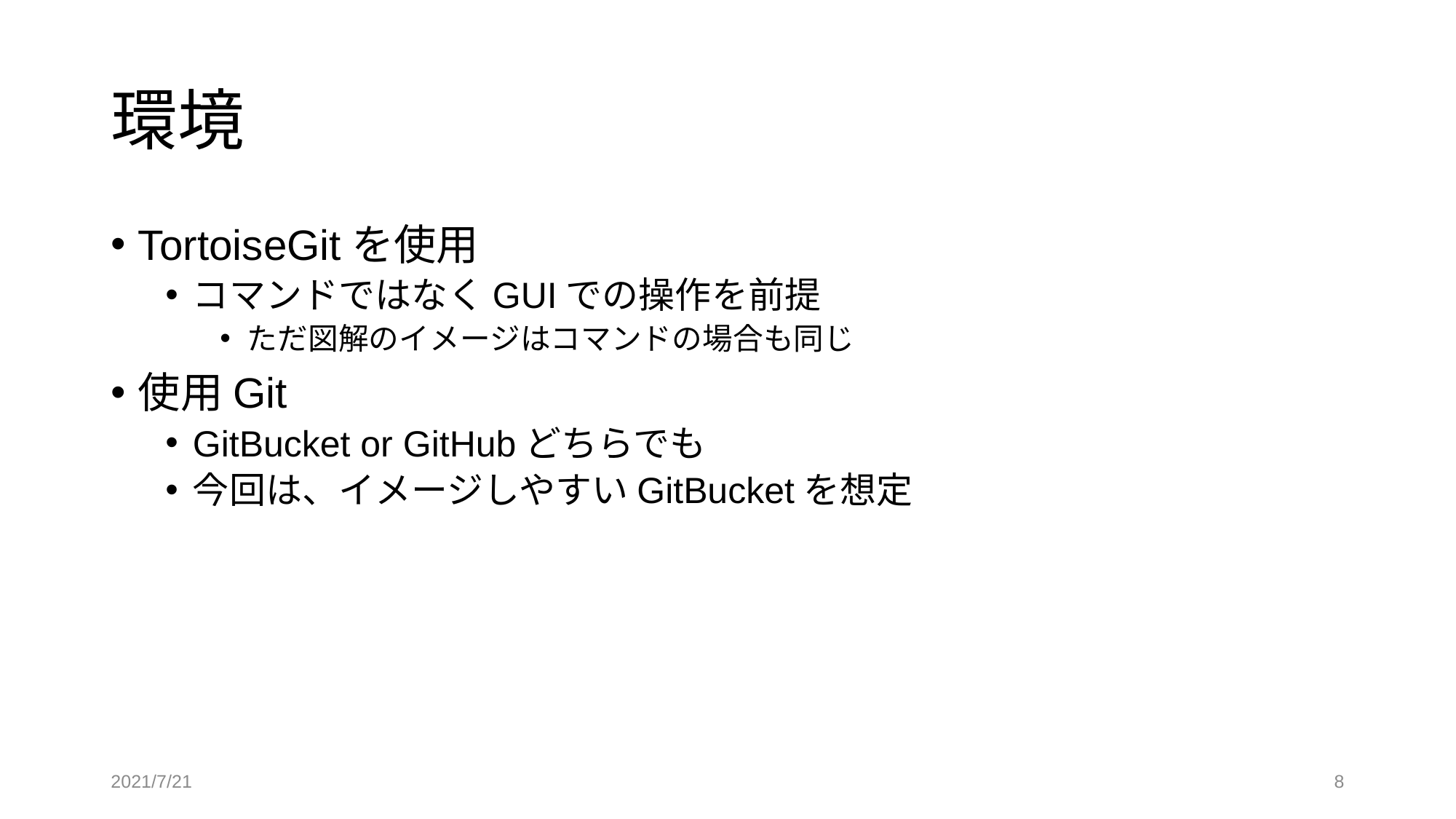

# 環境
TortoiseGitを使用
コマンドではなくGUIでの操作を前提
ただ図解のイメージはコマンドの場合も同じ
使用Git
GitBucket or GitHubどちらでも
今回は、イメージしやすいGitBucketを想定
2021/7/21
8